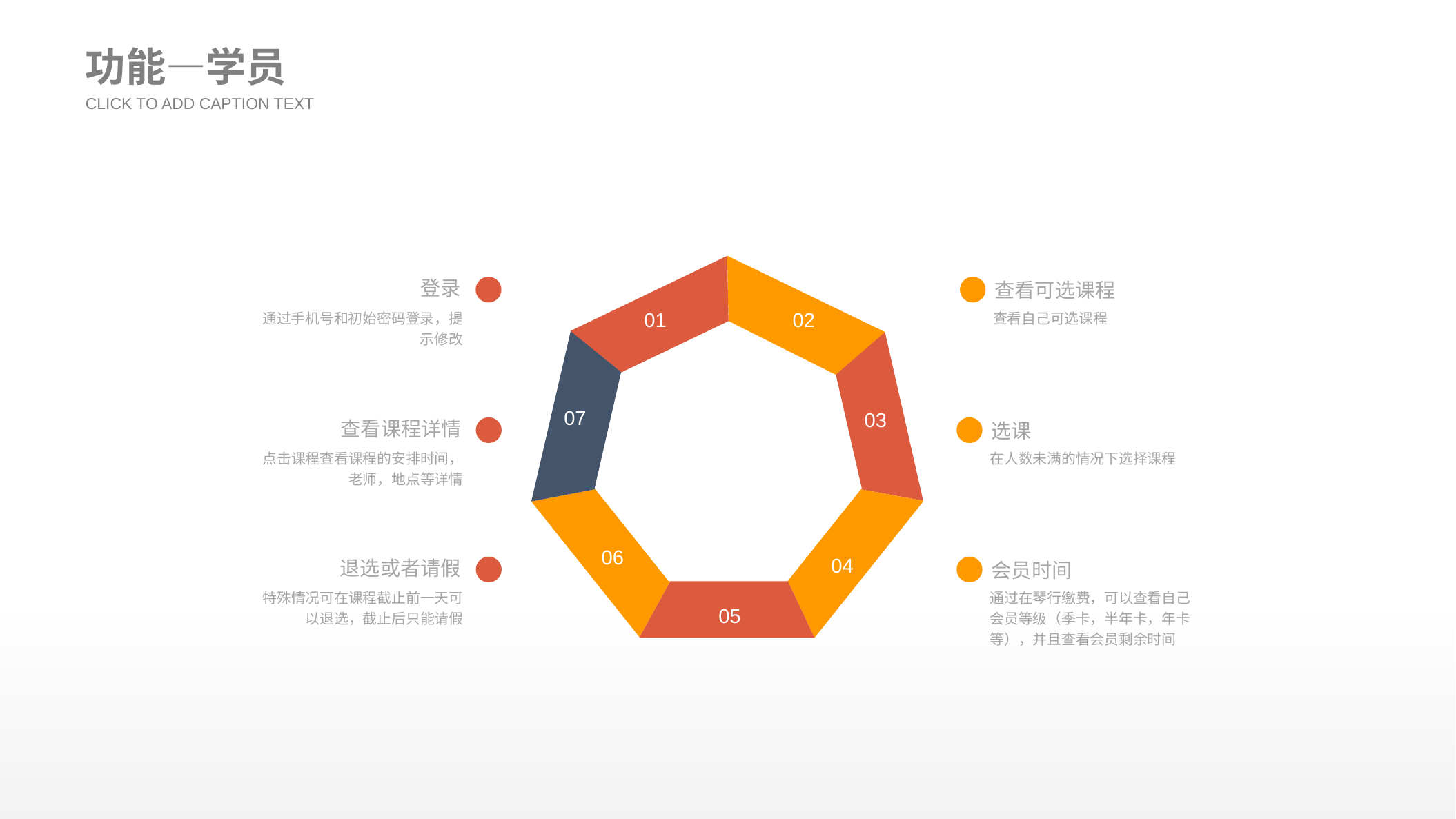

功能—学员
CLICK TO ADD CAPTION TEXT

登录
查看可选课程

02
01
通过手机号和初始密码登录，提示修改
查看自己可选课程
07
03
查看课程详情
选课

点击课程查看课程的安排时间，老师，地点等详情
在人数未满的情况下选择课程
06
04
退选或者请假
会员时间

特殊情况可在课程截止前一天可以退选，截止后只能请假
通过在琴行缴费，可以查看自己会员等级（季卡，半年卡，年卡等），并且查看会员剩余时间
05